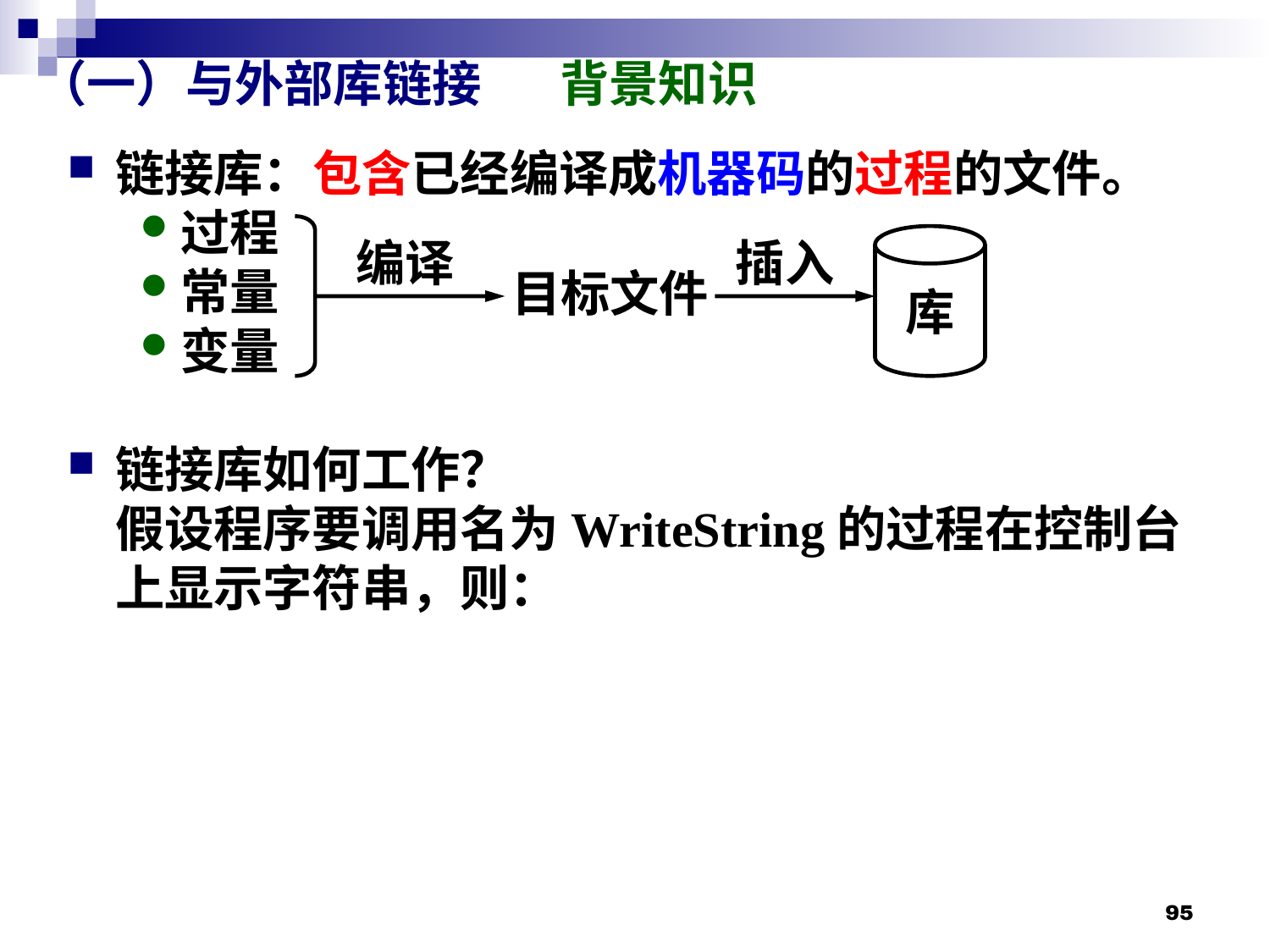

# （一）与外部库链接       背景知识
链接库：包含已经编译成机器码的过程的文件。
过程
常量
变量

链接库如何工作？
假设程序要调用名为WriteString的过程在控制台上显示字符串，则：

编译
插入
库
目标文件

95